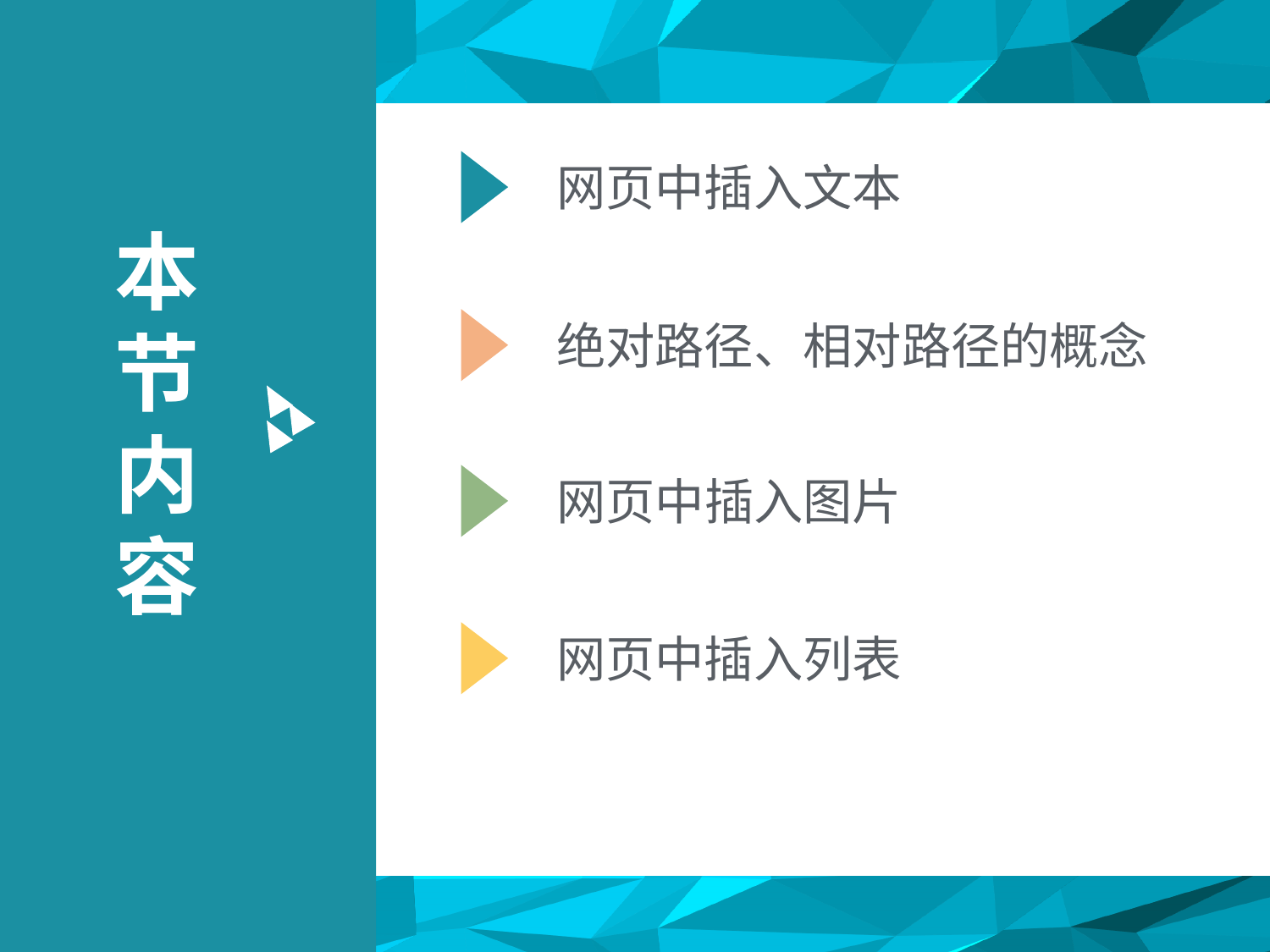

网页中插入文本

本节内容
绝对路径、相对路径的概念

网页中插入图片

网页中插入列表